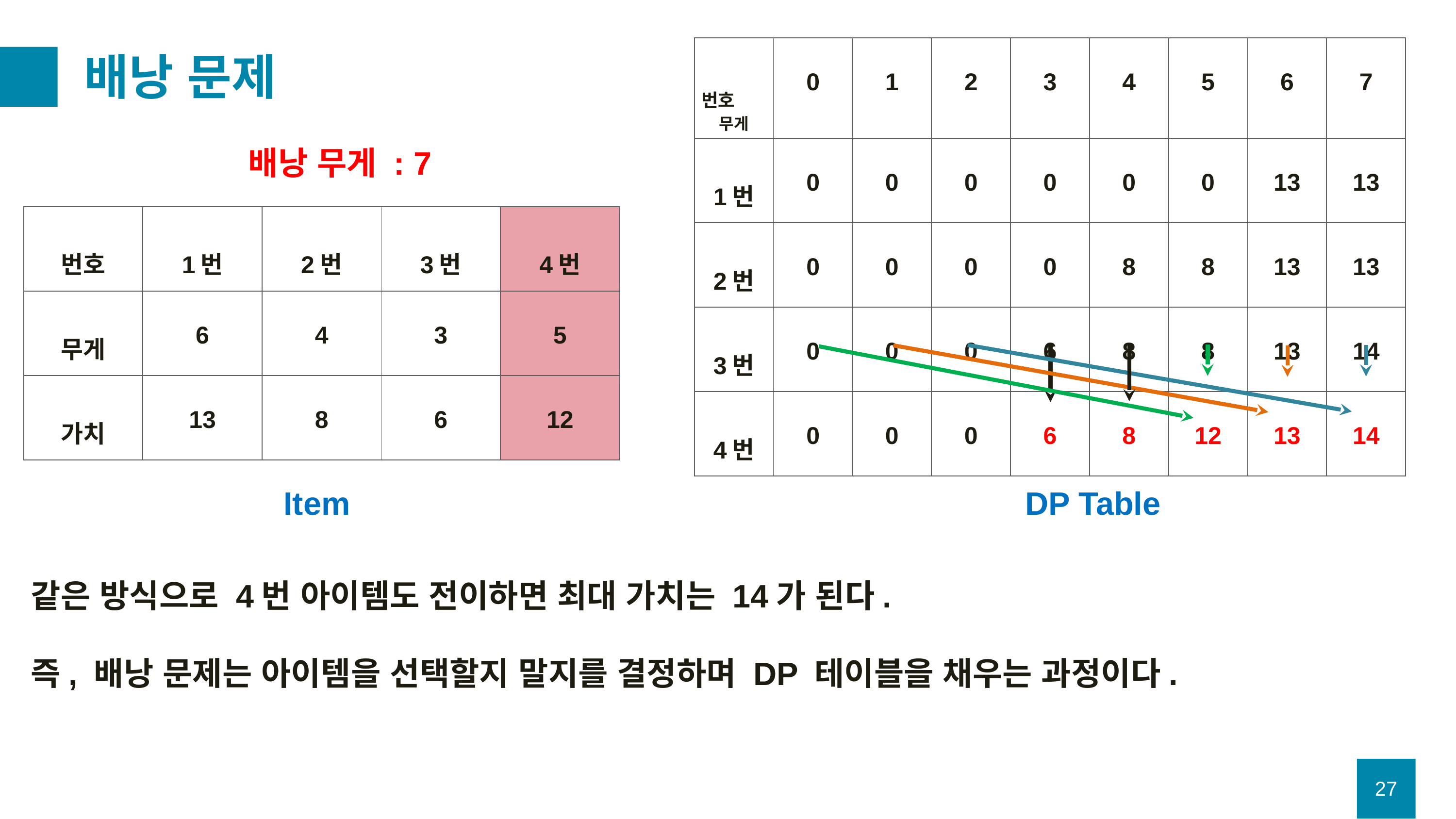

# 배낭 문제
| 무게 | 0 | 1 | 2 | 3 | 4 | 5 | 6 | 7 |
| --- | --- | --- | --- | --- | --- | --- | --- | --- |
| 1번 | 0 | 0 | 0 | 0 | 0 | 0 | 13 | 13 |
| 2번 | 0 | 0 | 0 | 0 | 8 | 8 | 13 | 13 |
| 3번 | 0 | 0 | 0 | 6 | 8 | 8 | 13 | 14 |
| 4번 | 0 | 0 | 0 | 6 | 8 | 12 | 13 | 14 |
번호
배낭 무게 : 7
| 번호 | 1번 | 2번 | 3번 | 4번 |
| --- | --- | --- | --- | --- |
| 무게 | 6 | 4 | 3 | 5 |
| 가치 | 13 | 8 | 6 | 12 |
DP Table
Item
같은 방식으로 4번 아이템도 전이하면 최대 가치는 14가 된다.

즉, 배낭 문제는 아이템을 선택할지 말지를 결정하며 DP 테이블을 채우는 과정이다.
27